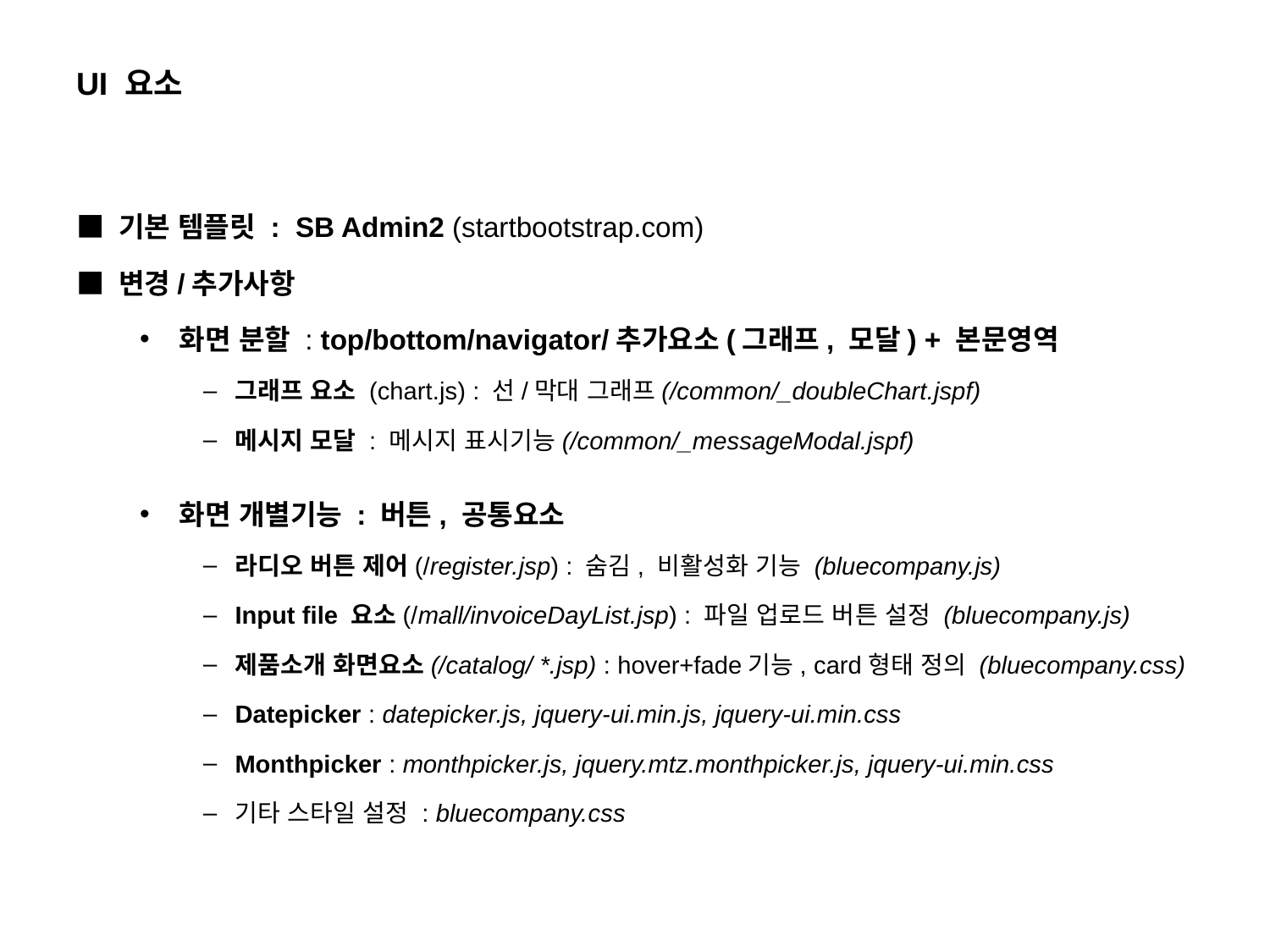

# UI 요소
■ 기본 템플릿 :  SB Admin2 (startbootstrap.com)
■ 변경/추가사항
화면 분할 : top/bottom/navigator/추가요소(그래프, 모달) + 본문영역
그래프 요소 (chart.js) : 선/막대 그래프(/common/_doubleChart.jspf)
메시지 모달 : 메시지 표시기능(/common/_messageModal.jspf)

화면 개별기능 : 버튼, 공통요소
라디오 버튼 제어(/register.jsp) : 숨김, 비활성화 기능 (bluecompany.js)
Input file 요소(/mall/invoiceDayList.jsp) : 파일 업로드 버튼 설정 (bluecompany.js)
제품소개 화면요소(/catalog/ *.jsp) : hover+fade기능, card형태 정의 (bluecompany.css)
Datepicker : datepicker.js, jquery-ui.min.js, jquery-ui.min.css
Monthpicker : monthpicker.js, jquery.mtz.monthpicker.js, jquery-ui.min.css
기타 스타일 설정 : bluecompany.css